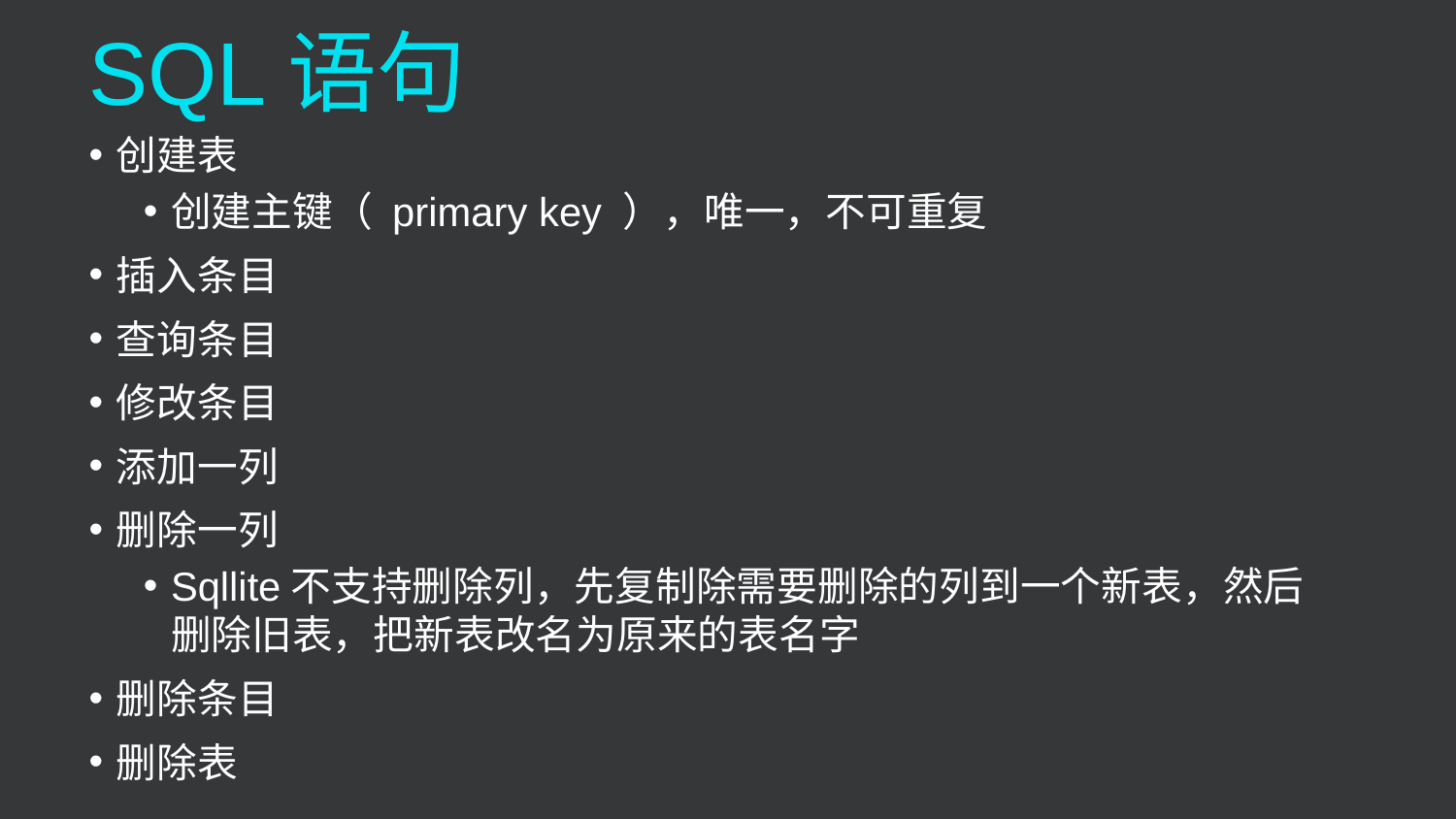

# SQL语句
创建表
创建主键（ primary key ），唯一，不可重复
插入条目
查询条目
修改条目
添加一列
删除一列
Sqllite不支持删除列，先复制除需要删除的列到一个新表，然后删除旧表，把新表改名为原来的表名字
删除条目
删除表